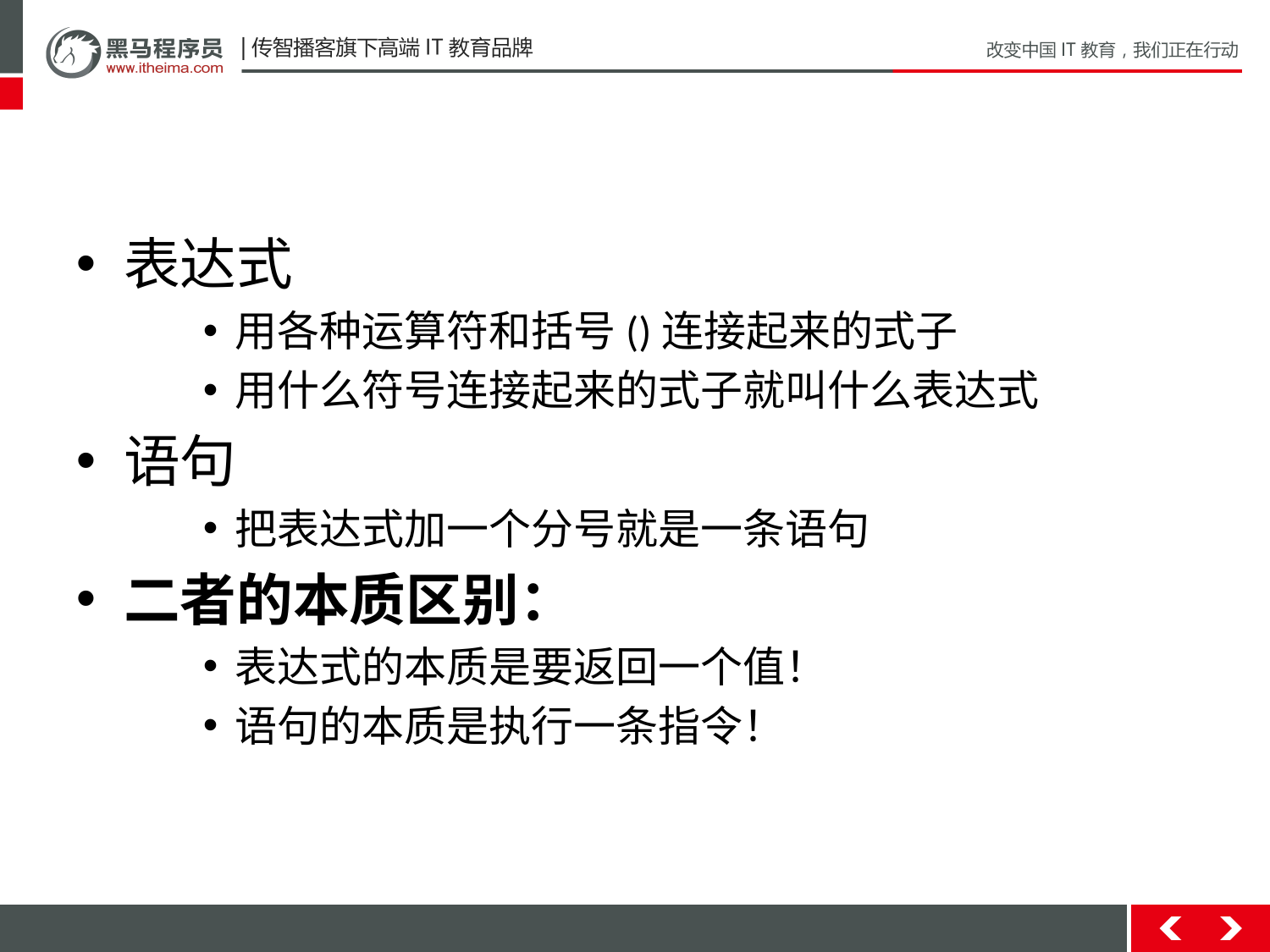

#
表达式
用各种运算符和括号()连接起来的式子
用什么符号连接起来的式子就叫什么表达式
语句
把表达式加一个分号就是一条语句
二者的本质区别：
表达式的本质是要返回一个值！
语句的本质是执行一条指令！